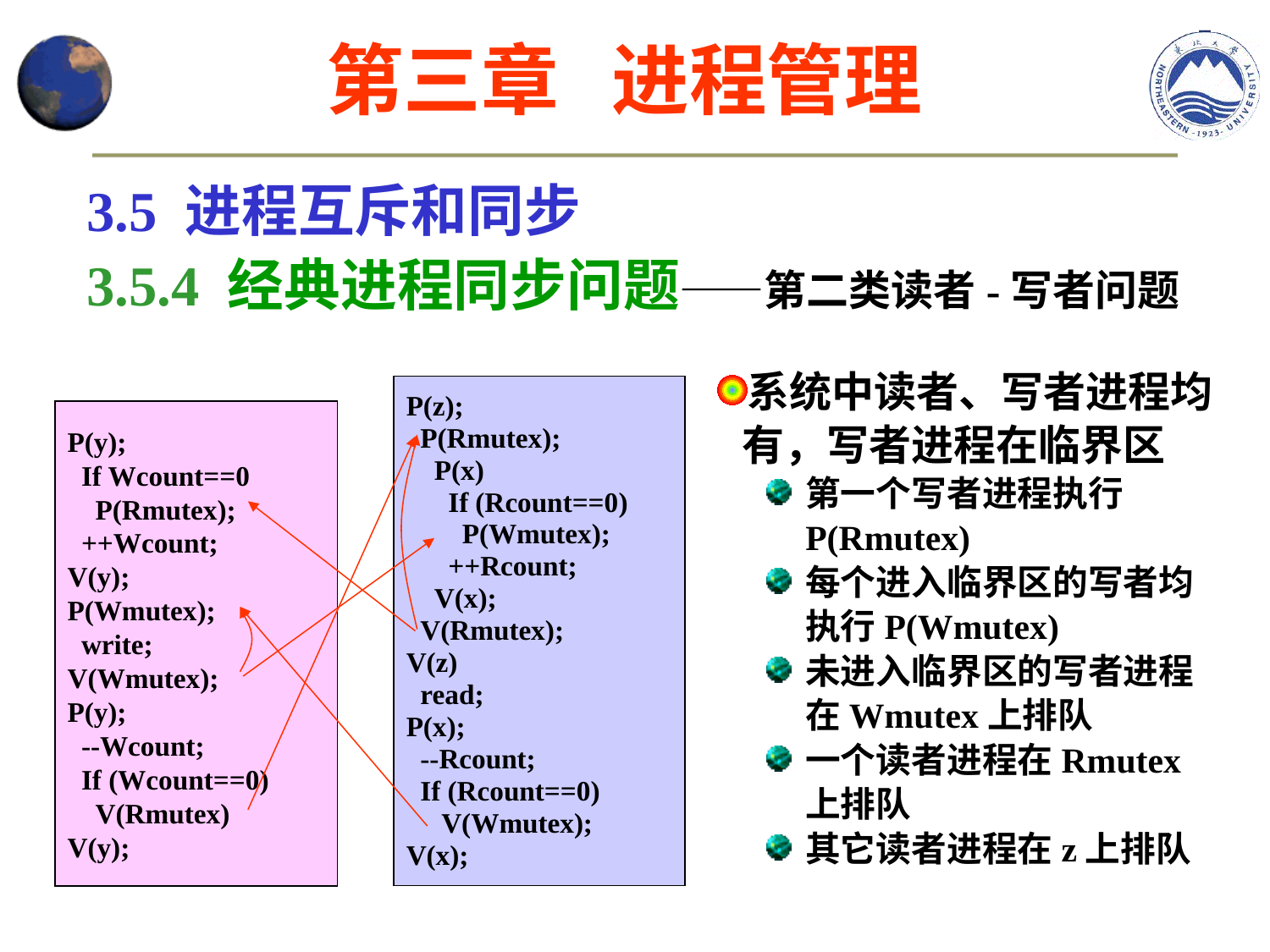

第三章   进程管理
3.5 进程互斥和同步
3.5.4 经典进程同步问题——第二类读者-写者问题
系统中读者、写者进程均有，写者进程在临界区
第一个写者进程执行P(Rmutex)
每个进入临界区的写者均执行P(Wmutex)
未进入临界区的写者进程在Wmutex上排队
一个读者进程在Rmutex上排队
其它读者进程在z上排队
P(z);
  P(Rmutex);
    P(x)
      If (Rcount==0)
        P(Wmutex);
      ++Rcount;
    V(x);
  V(Rmutex);
V(z)
  read;
P(x);
  --Rcount;
  If (Rcount==0)
     V(Wmutex);
V(x);
P(y);
  If Wcount==0
    P(Rmutex);
  ++Wcount;
V(y);
P(Wmutex);
  write;
V(Wmutex);
P(y);
  --Wcount;
  If (Wcount==0)
    V(Rmutex)
V(y);